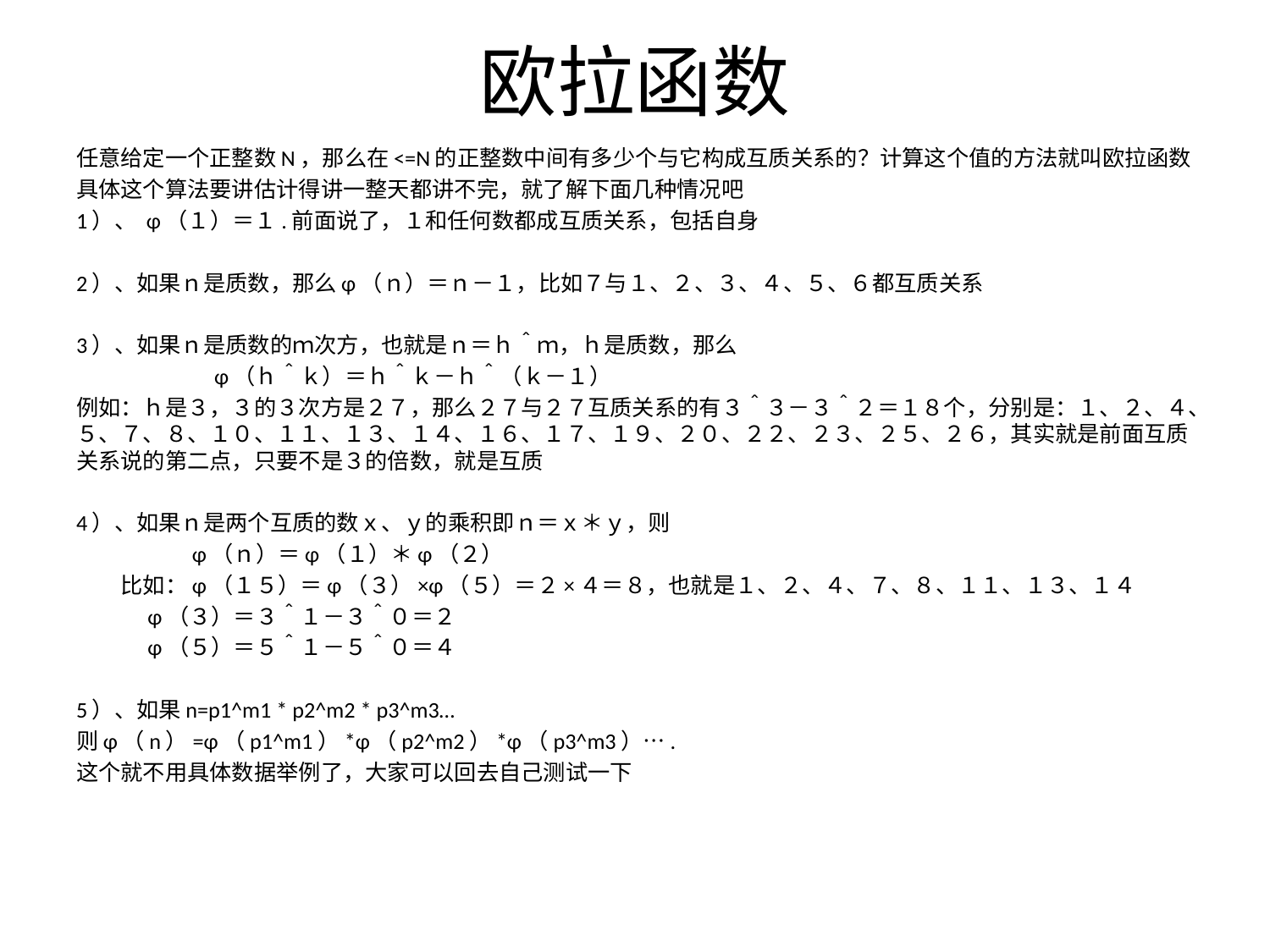

# 欧拉函数
任意给定一个正整数N，那么在<=N的正整数中间有多少个与它构成互质关系的？计算这个值的方法就叫欧拉函数
具体这个算法要讲估计得讲一整天都讲不完，就了解下面几种情况吧
1）、 φ（１）＝１.前面说了，１和任何数都成互质关系，包括自身

2）、如果ｎ是质数，那么φ（ｎ）＝ｎ－１，比如７与１、２、３、４、５、６都互质关系

3）、如果ｎ是质数的ｍ次方，也就是ｎ＝ｈ＾ｍ，ｈ是质数，那么
　　　　　　φ（ｈ＾ｋ）＝ｈ＾ｋ－ｈ＾（ｋ－１）
例如：ｈ是３，３的３次方是２７，那么２７与２７互质关系的有３＾３－３＾２＝１８个，分别是：１、２、４、５、７、８、１０、１１、１３、１４、１６、１７、１９、２０、２２、２３、２５、２６，其实就是前面互质关系说的第二点，只要不是３的倍数，就是互质

4）、如果ｎ是两个互质的数ｘ、ｙ的乘积即ｎ＝ｘ＊ｙ，则
　　　　　φ（ｎ）＝φ（１）＊φ（２）
　　比如：φ（１５）＝φ（３）×φ（５）＝２×４＝８，也就是１、２、４、７、８、１１、１３、１４
　　　φ（３）＝３＾１－３＾０＝２
　　　φ（５）＝５＾１－５＾０＝４

5）、如果n=p1^m1 * p2^m2 * p3^m3…
则φ（n）=φ（p1^m1）*φ（p2^m2）*φ（p3^m3）….
这个就不用具体数据举例了，大家可以回去自己测试一下